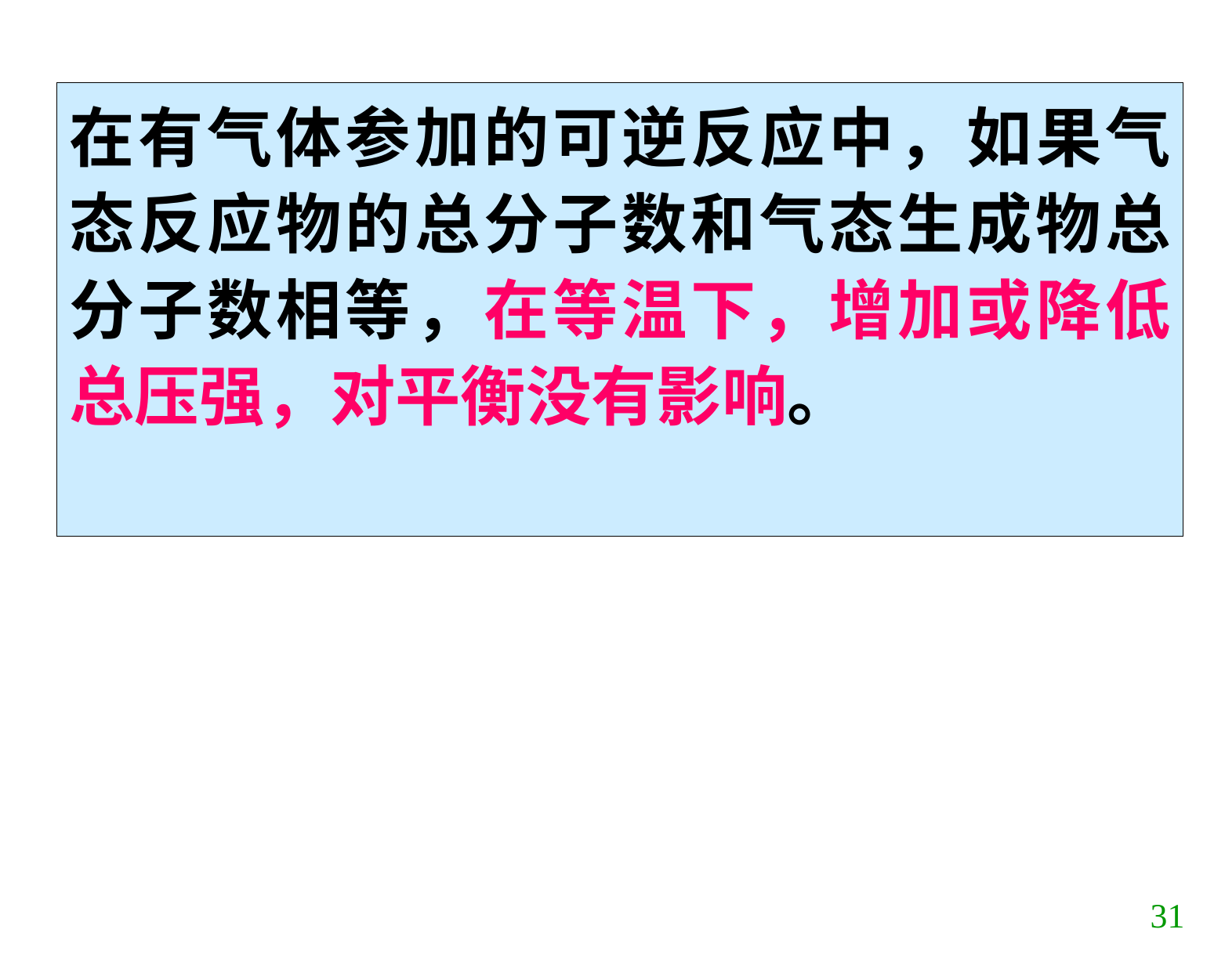

在有气体参加的可逆反应中，如果气态反应物的总分子数和气态生成物总分子数相等，在等温下，增加或降低总压强，对平衡没有影响。
31